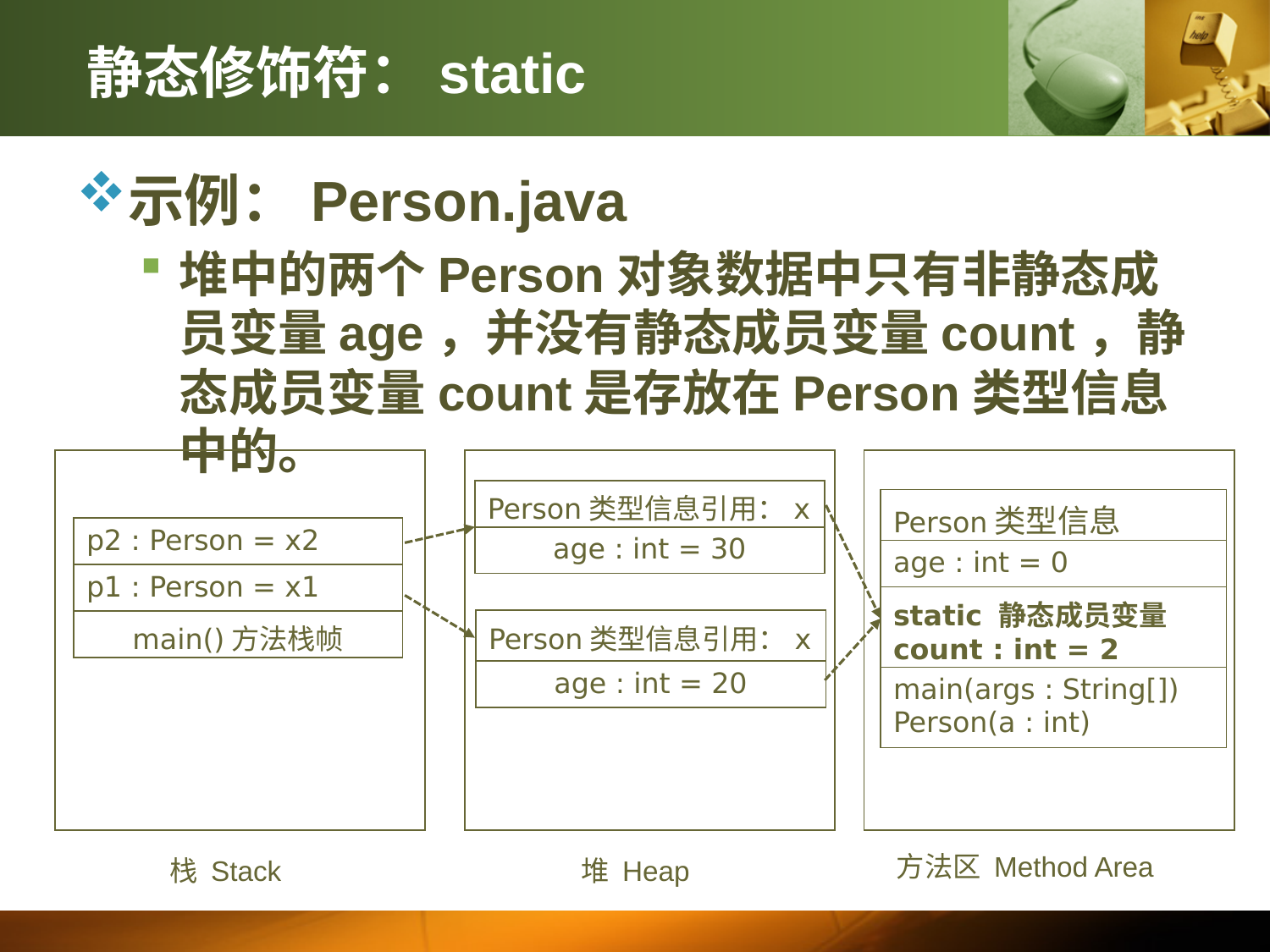

# 静态修饰符：static
示例：Person.java
堆中的两个Person对象数据中只有非静态成员变量age，并没有静态成员变量count，静态成员变量count是存放在Person类型信息中的。
|  |
| --- |
|  |
| --- |
|  |
| --- |
| Person类型信息引用：x |
| --- |
| age : int = 30 |
| Person类型信息 |
| --- |
| age : int = 0 |
| static 静态成员变量 count : int = 2 |
| main(args : String[]) Person(a : int) |
| p2 : Person = x2 |
| --- |
| p1 : Person = x1 |
| main()方法栈帧 |
| Person类型信息引用：x |
| --- |
| age : int = 20 |
方法区 Method Area
栈 Stack
堆 Heap